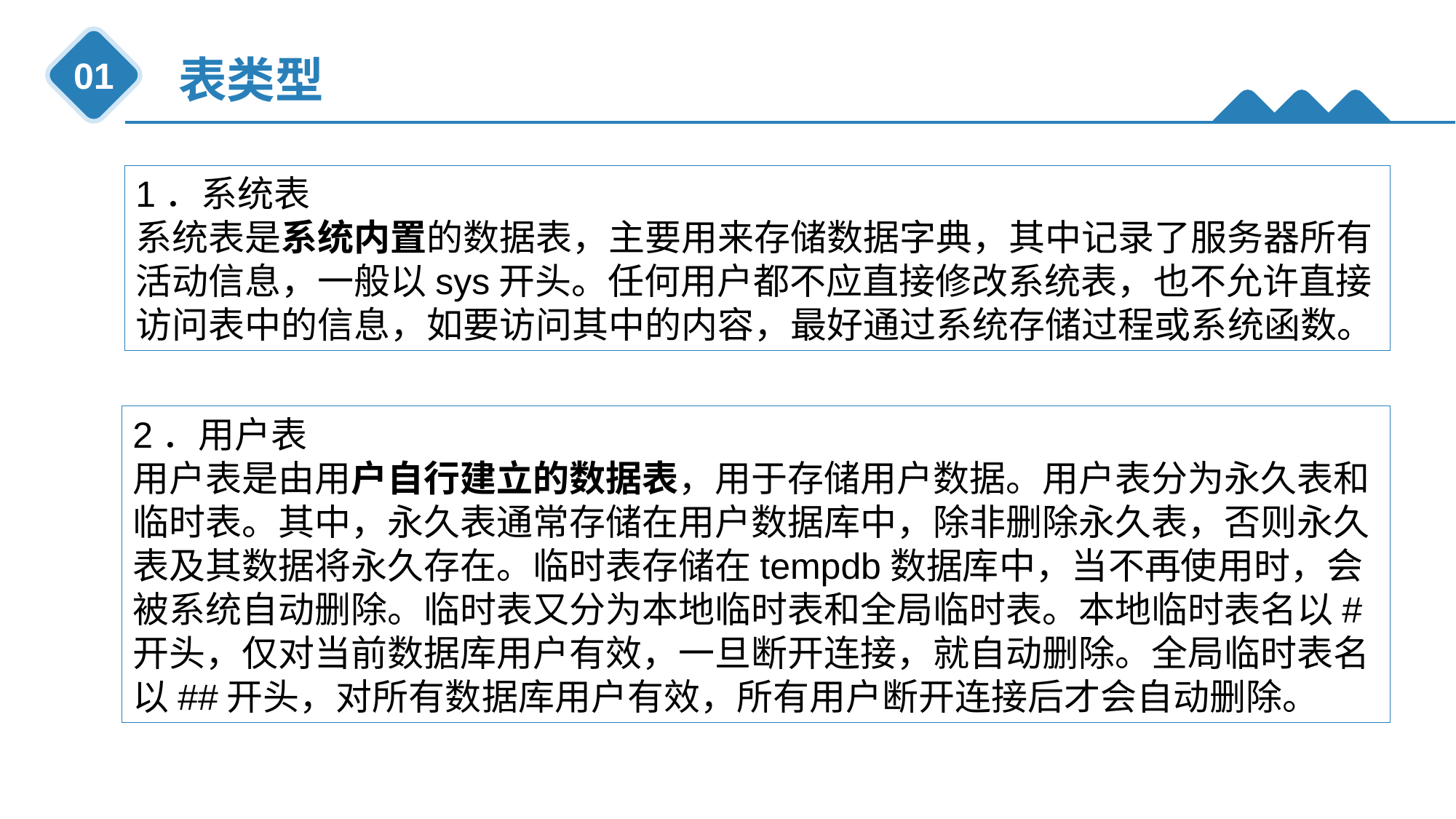

表类型
01

1．系统表
系统表是系统内置的数据表，主要用来存储数据字典，其中记录了服务器所有活动信息，一般以sys开头。任何用户都不应直接修改系统表，也不允许直接访问表中的信息，如要访问其中的内容，最好通过系统存储过程或系统函数。
2．用户表
用户表是由用户自行建立的数据表，用于存储用户数据。用户表分为永久表和临时表。其中，永久表通常存储在用户数据库中，除非删除永久表，否则永久表及其数据将永久存在。临时表存储在tempdb数据库中，当不再使用时，会被系统自动删除。临时表又分为本地临时表和全局临时表。本地临时表名以#开头，仅对当前数据库用户有效，一旦断开连接，就自动删除。全局临时表名以##开头，对所有数据库用户有效，所有用户断开连接后才会自动删除。